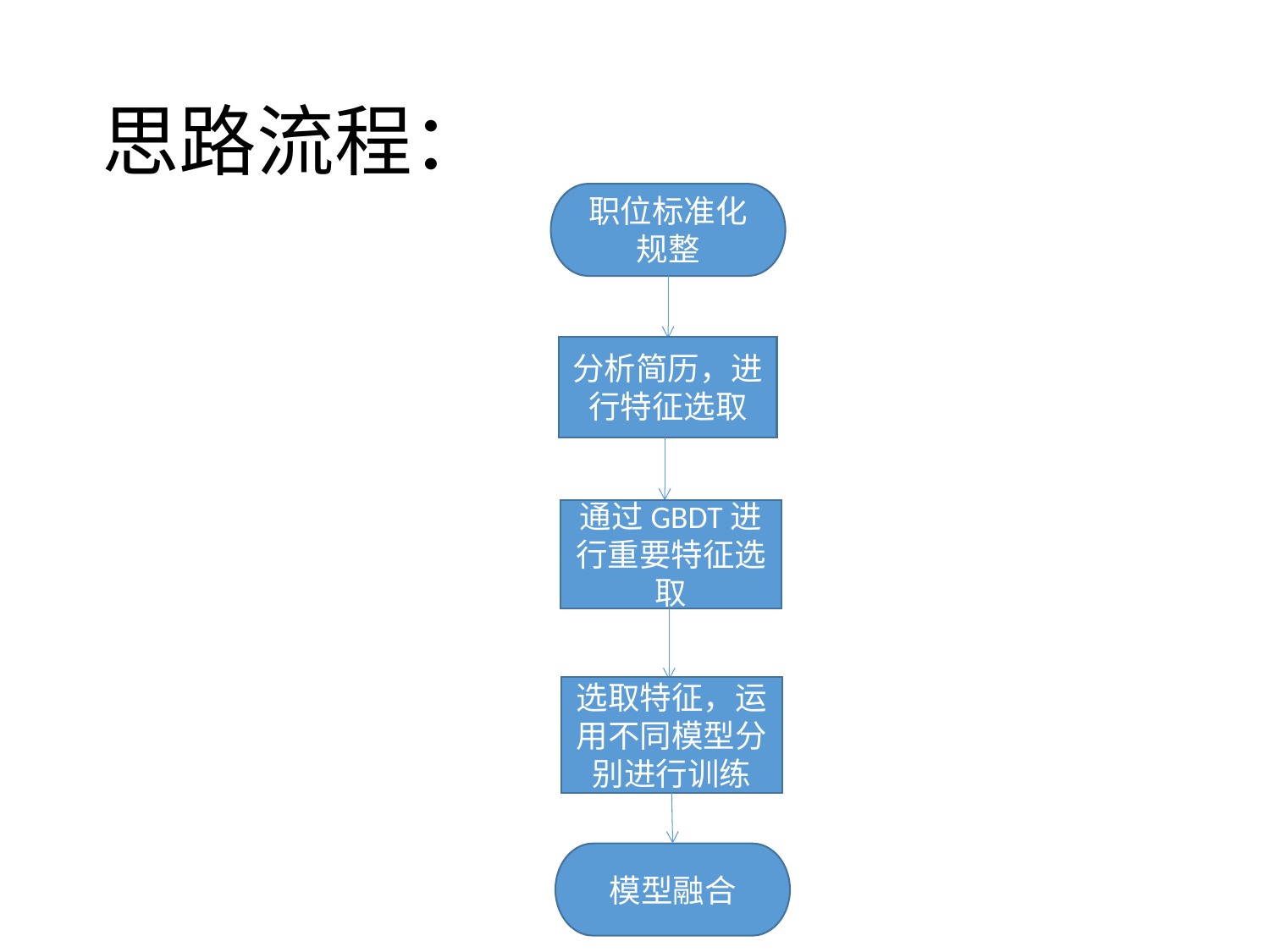

# 思路流程：
职位标准化规整
分析简历，进行特征选取
通过GBDT进行重要特征选取
选取特征，运用不同模型分别进行训练
模型融合